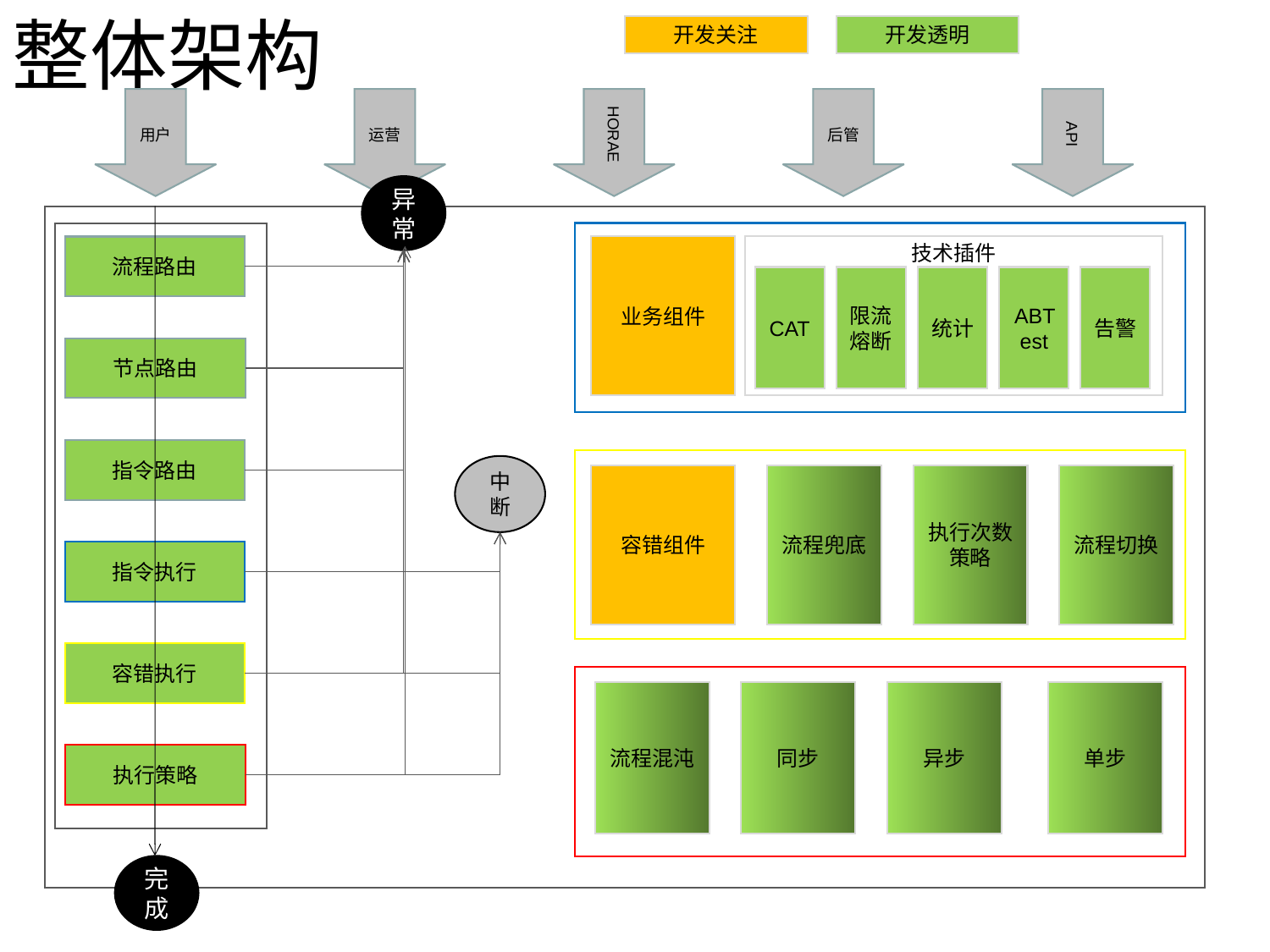

# 整体架构
开发关注
开发透明
用户
运营
HORAE
后管
API
异常

业务组件
技术插件

流程路由
CAT
限流熔断
统计
ABTest
告警
节点路由
指令路由

中断
容错组件
流程兜底
执行次数策略
流程切换
指令执行
容错执行

单步
流程混沌
同步
异步
执行策略
完成